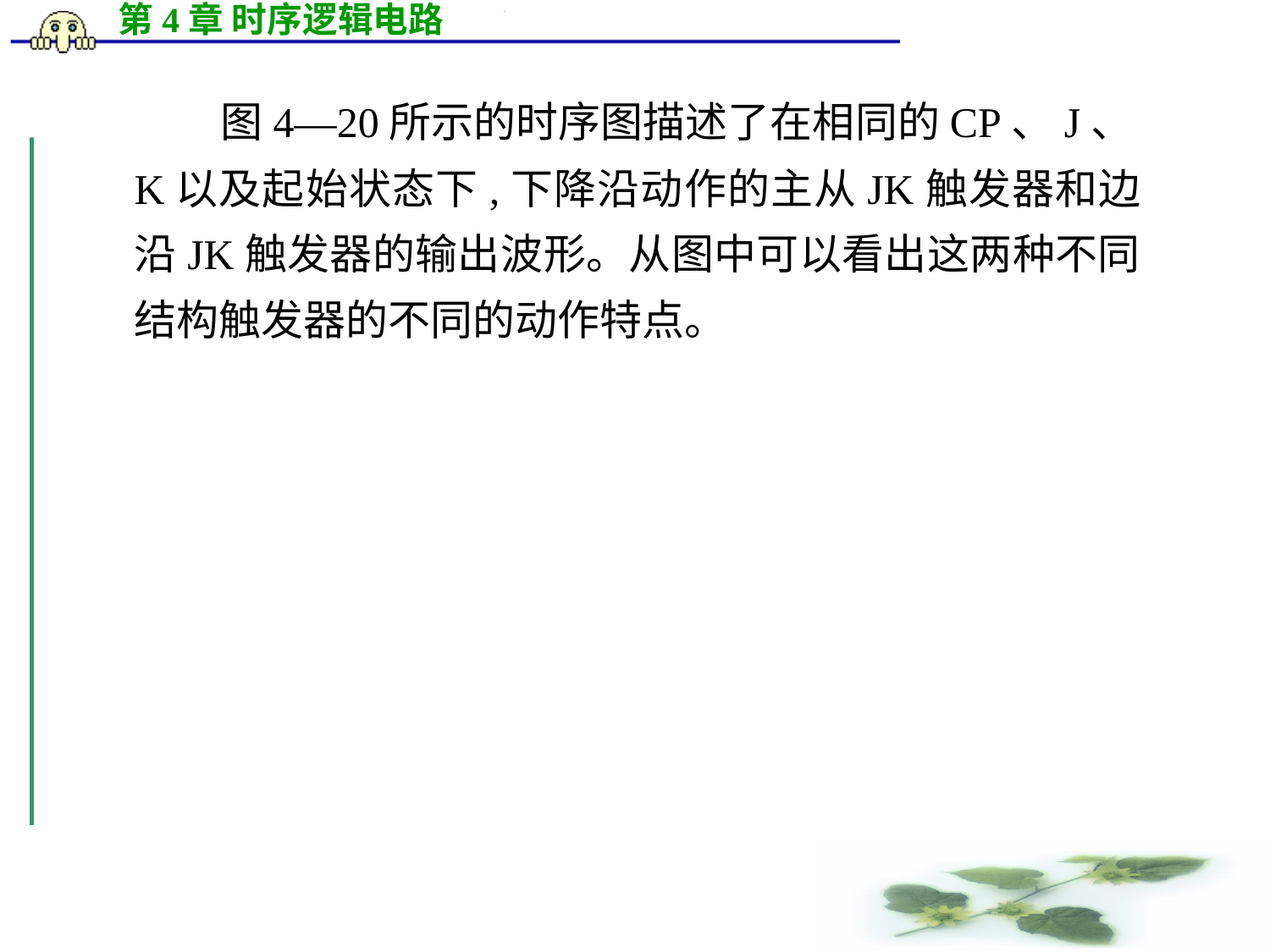

图4―20所示的时序图描述了在相同的CP、J、K以及起始状态下,下降沿动作的主从JK触发器和边沿JK触发器的输出波形。从图中可以看出这两种不同结构触发器的不同的动作特点。